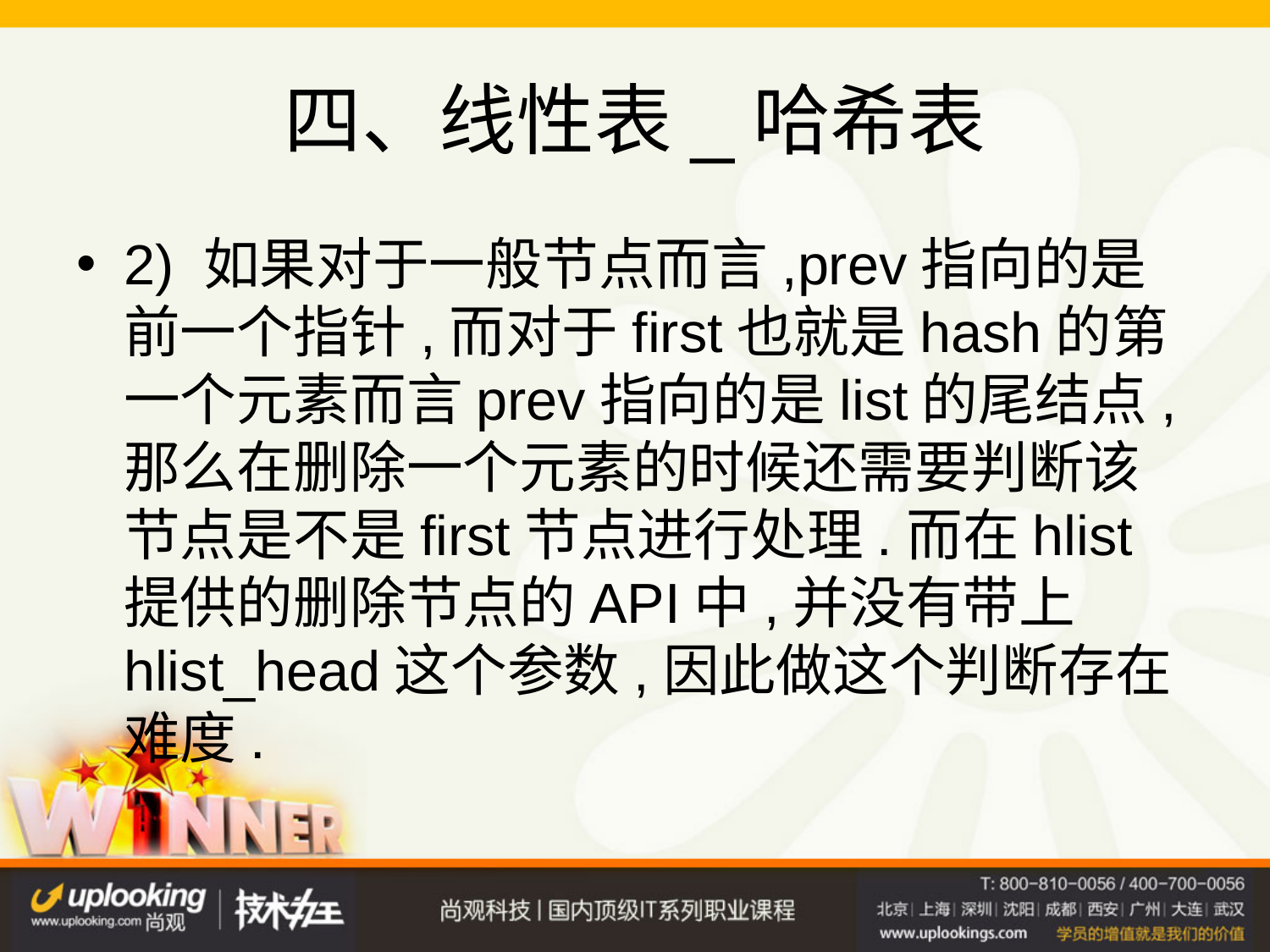

# 四、线性表_哈希表
2) 如果对于一般节点而言,prev指向的是前一个指针,而对于first也就是hash的第一个元素而言prev指向的是list的尾结点,那么在删除一个元素的时候还需要判断该节点是不是first节点进行处理.而在hlist提供的删除节点的API中,并没有带上hlist_head这个参数,因此做这个判断存在难度.